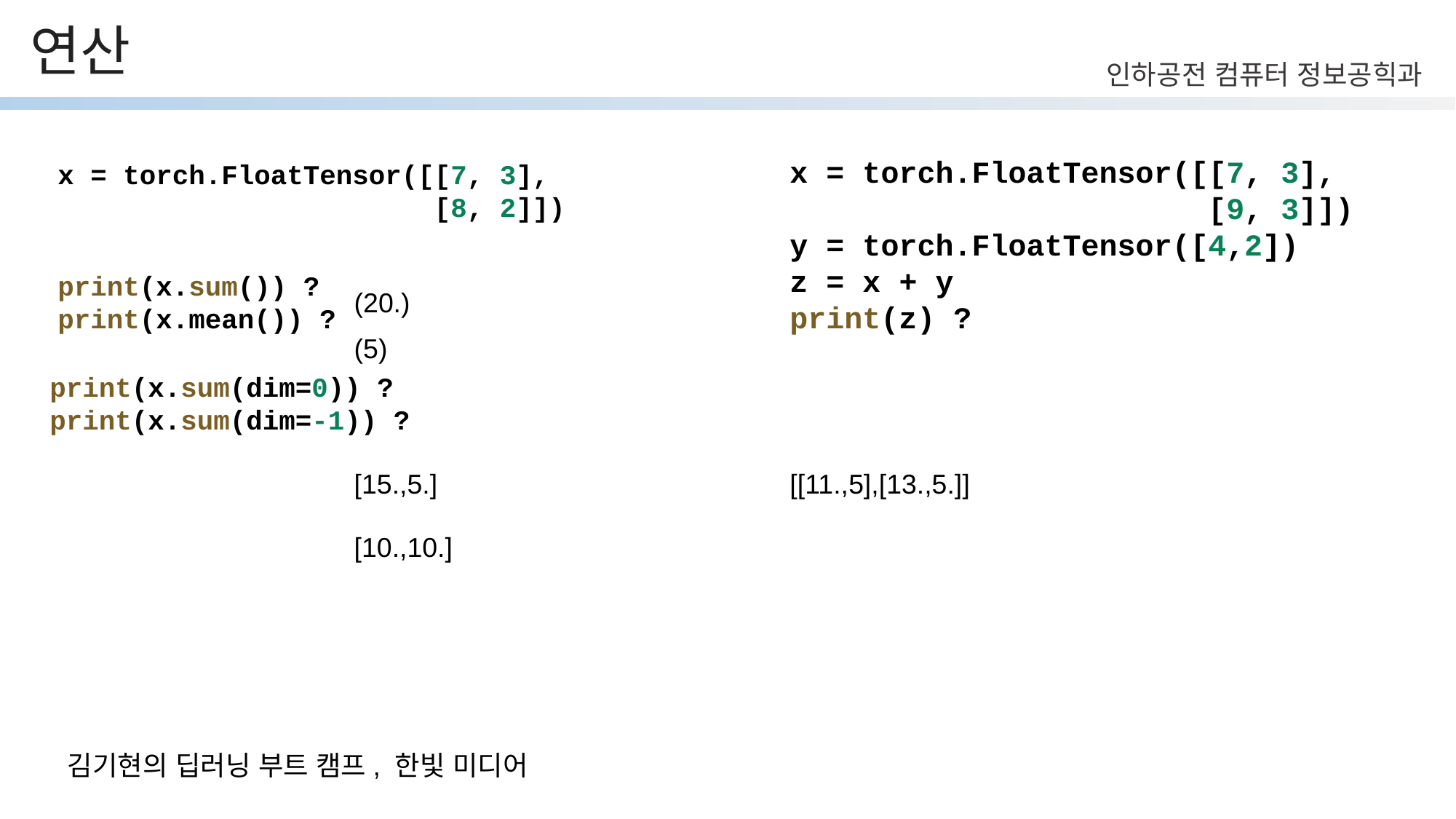

# 연산
x = torch.FloatTensor([[7, 3],
                       [9, 3]])
y = torch.FloatTensor([4,2])
z = x + y
print(z) ?

x = torch.FloatTensor([[7, 3],
                       [8, 2]])
print(x.sum()) ?
print(x.mean()) ?
(20.)
(5)
print(x.sum(dim=0)) ?
print(x.sum(dim=-1)) ?
[15.,5.]
[[11.,5],[13.,5.]]
[10.,10.]
김기현의 딥러닝 부트 캠프, 한빛 미디어